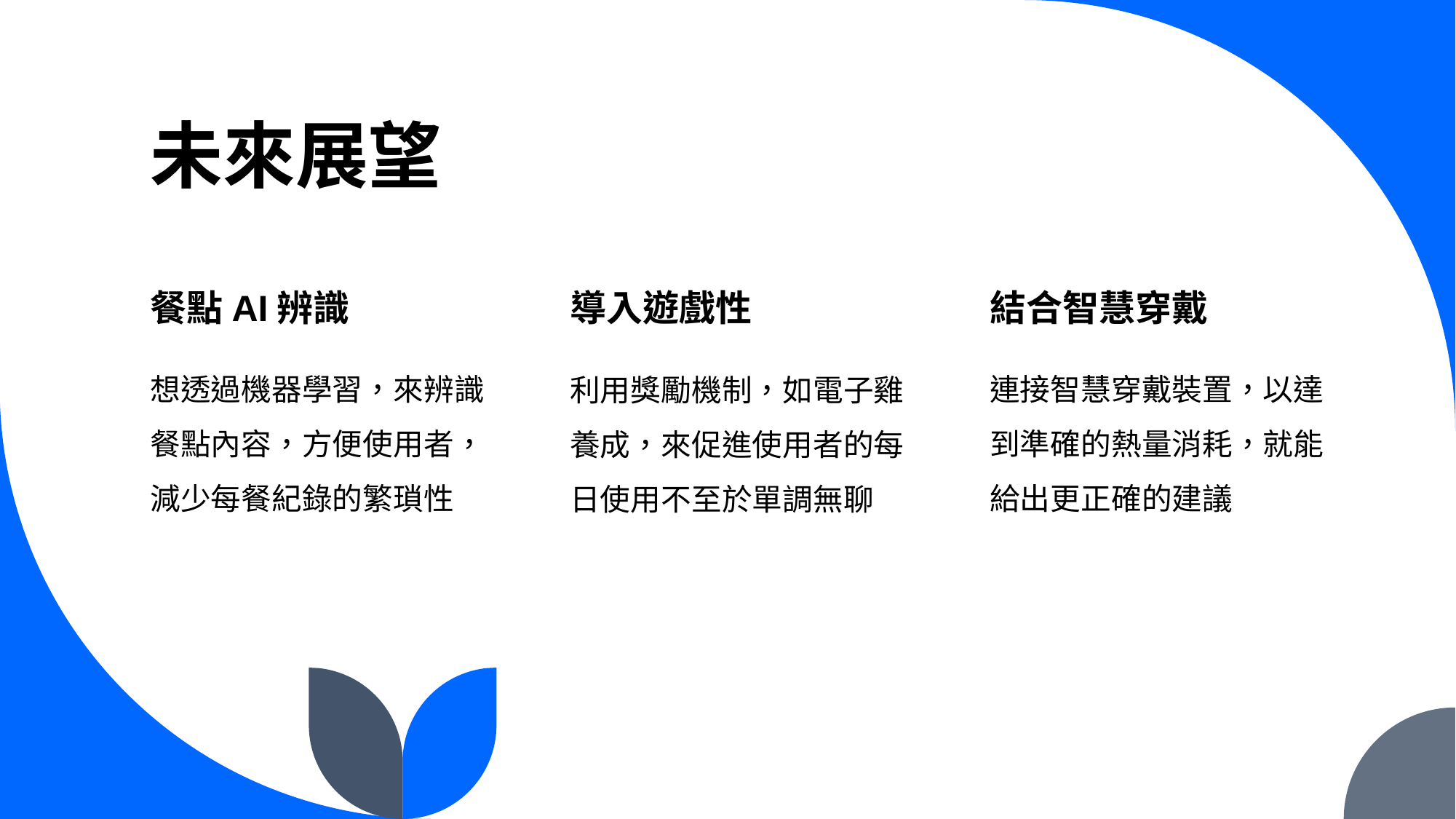

# 未來展望
餐點AI辨識
導入遊戲性
結合智慧穿戴
想透過機器學習，來辨識餐點內容，方便使用者，減少每餐紀錄的繁瑣性

利用獎勵機制，如電子雞養成，來促進使用者的每日使用不至於單調無聊

連接智慧穿戴裝置，以達到準確的熱量消耗，就能給出更正確的建議